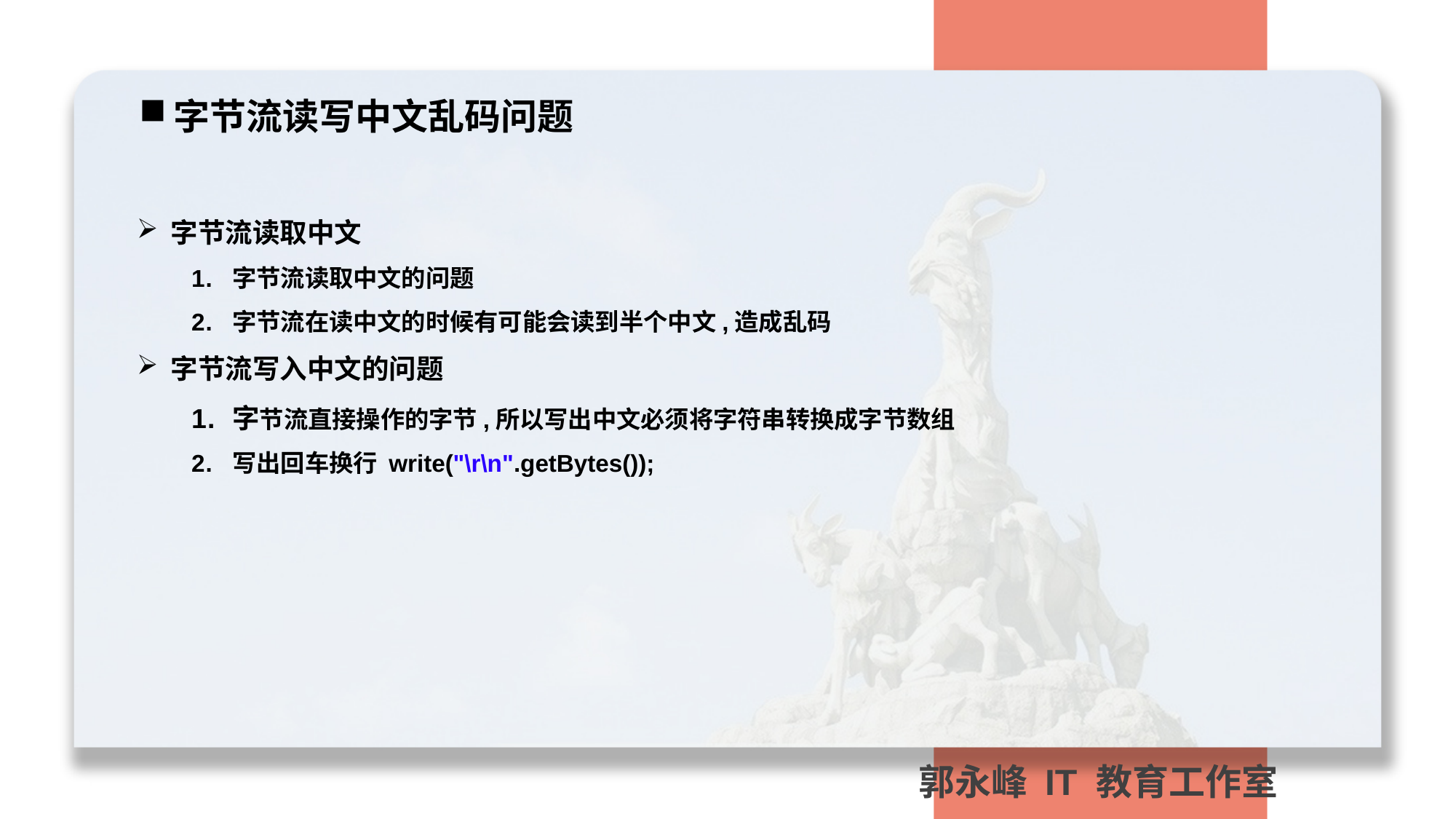

字节流读写中文乱码问题
字节流读取中文
字节流读取中文的问题
字节流在读中文的时候有可能会读到半个中文,造成乱码
字节流写入中文的问题
字节流直接操作的字节,所以写出中文必须将字符串转换成字节数组
写出回车换行 write("\r\n".getBytes());